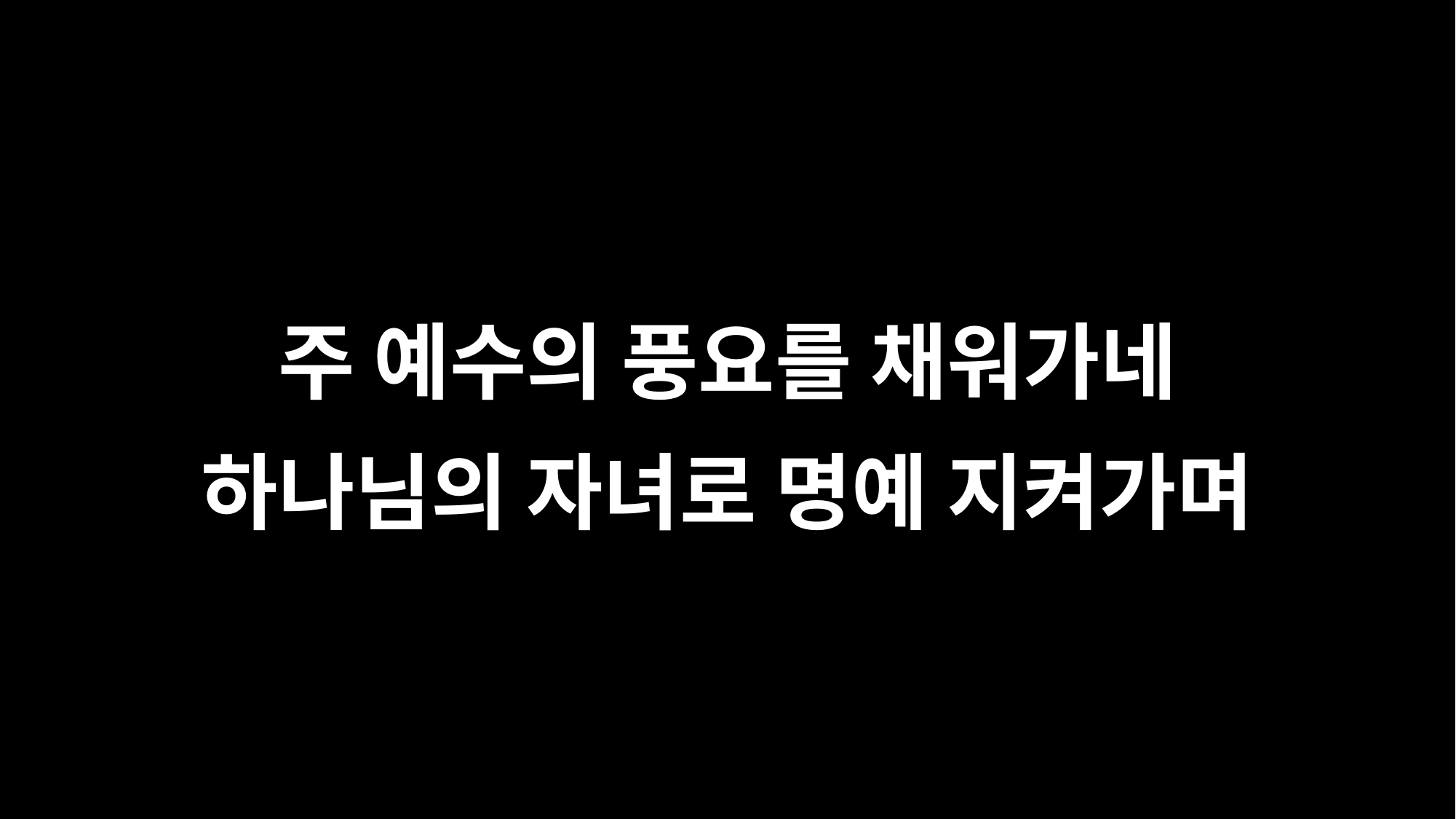

주 예수의 풍요를 채워가네
하나님의 자녀로 명예 지켜가며